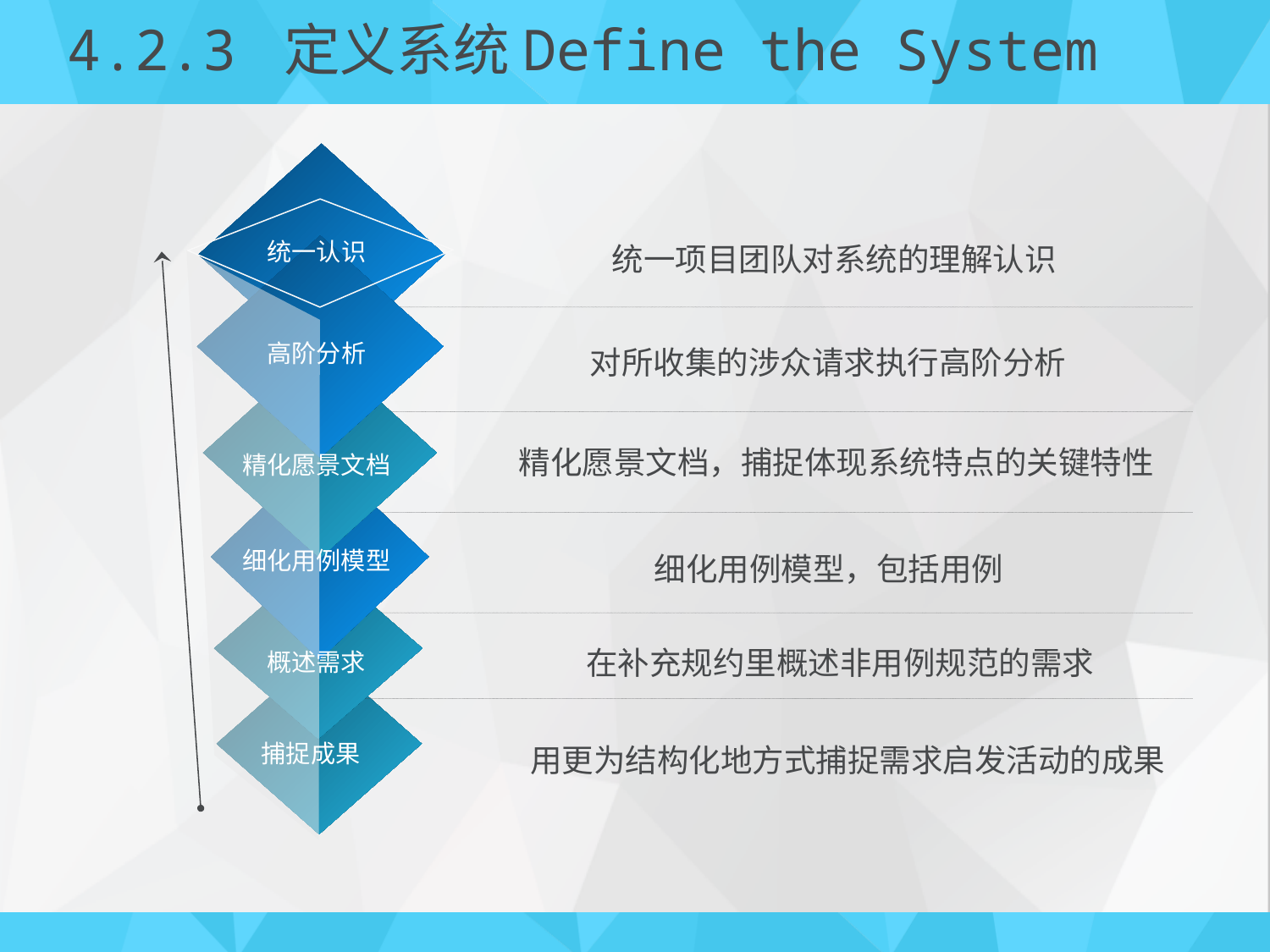

# 4.2.3 定义系统Define the System

统一认识
统一项目团队对系统的理解认识

高阶分析
对所收集的涉众请求执行高阶分析

精化愿景文档，捕捉体现系统特点的关键特性
精化愿景文档

细化用例模型
细化用例模型，包括用例

在补充规约里概述非用例规范的需求
概述需求

捕捉成果
用更为结构化地方式捕捉需求启发活动的成果